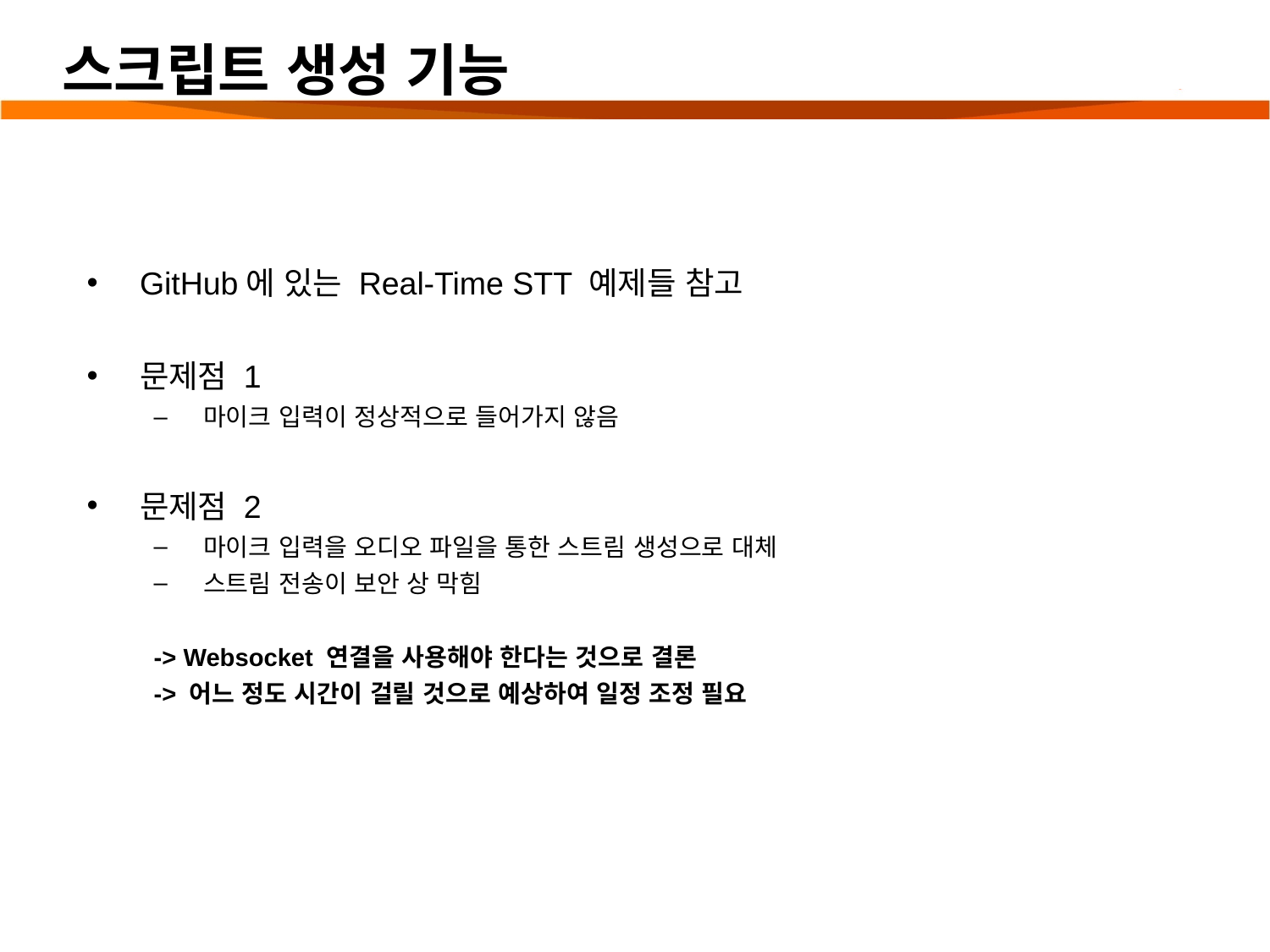

# 스크립트 생성 기능
GitHub에 있는 Real-Time STT 예제들 참고

문제점 1
마이크 입력이 정상적으로 들어가지 않음

문제점 2
마이크 입력을 오디오 파일을 통한 스트림 생성으로 대체
스트림 전송이 보안 상 막힘

-> Websocket 연결을 사용해야 한다는 것으로 결론
-> 어느 정도 시간이 걸릴 것으로 예상하여 일정 조정 필요